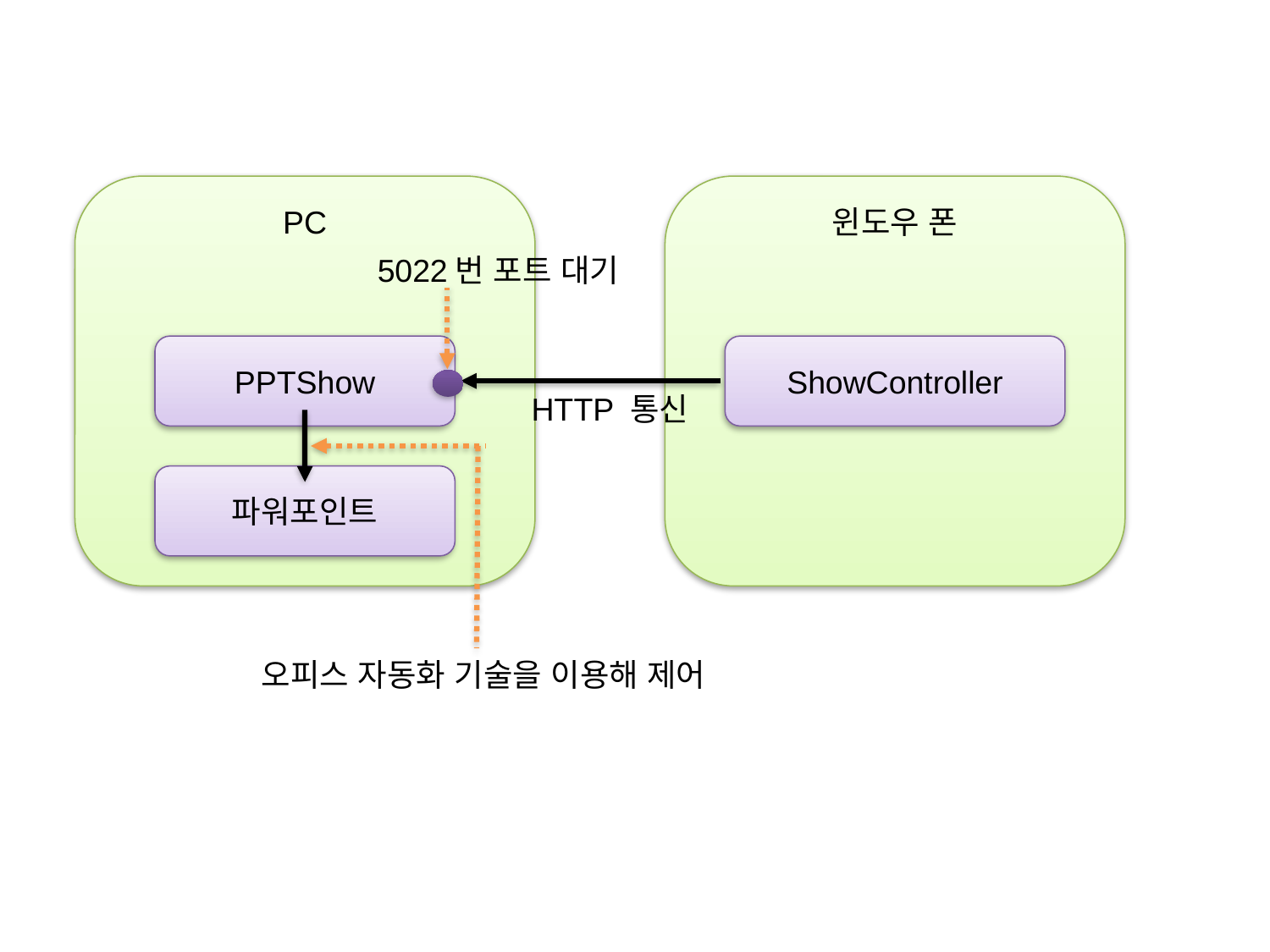

PC
윈도우 폰
PPTShow
ShowController
파워포인트
5022번 포트 대기

HTTP 통신
오피스 자동화 기술을 이용해 제어